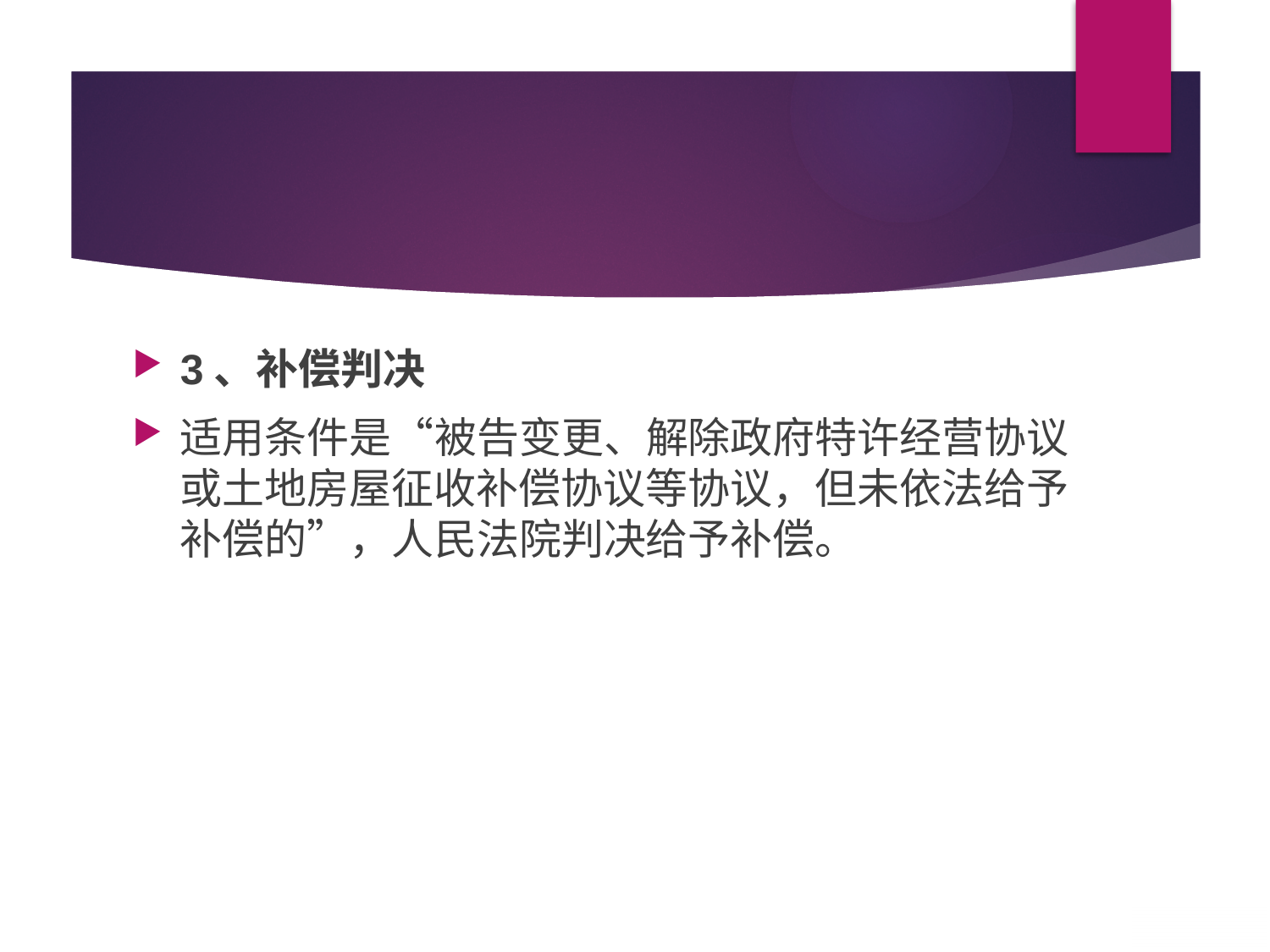

#
3、补偿判决
适用条件是“被告变更、解除政府特许经营协议或土地房屋征收补偿协议等协议，但未依法给予补偿的”，人民法院判决给予补偿。